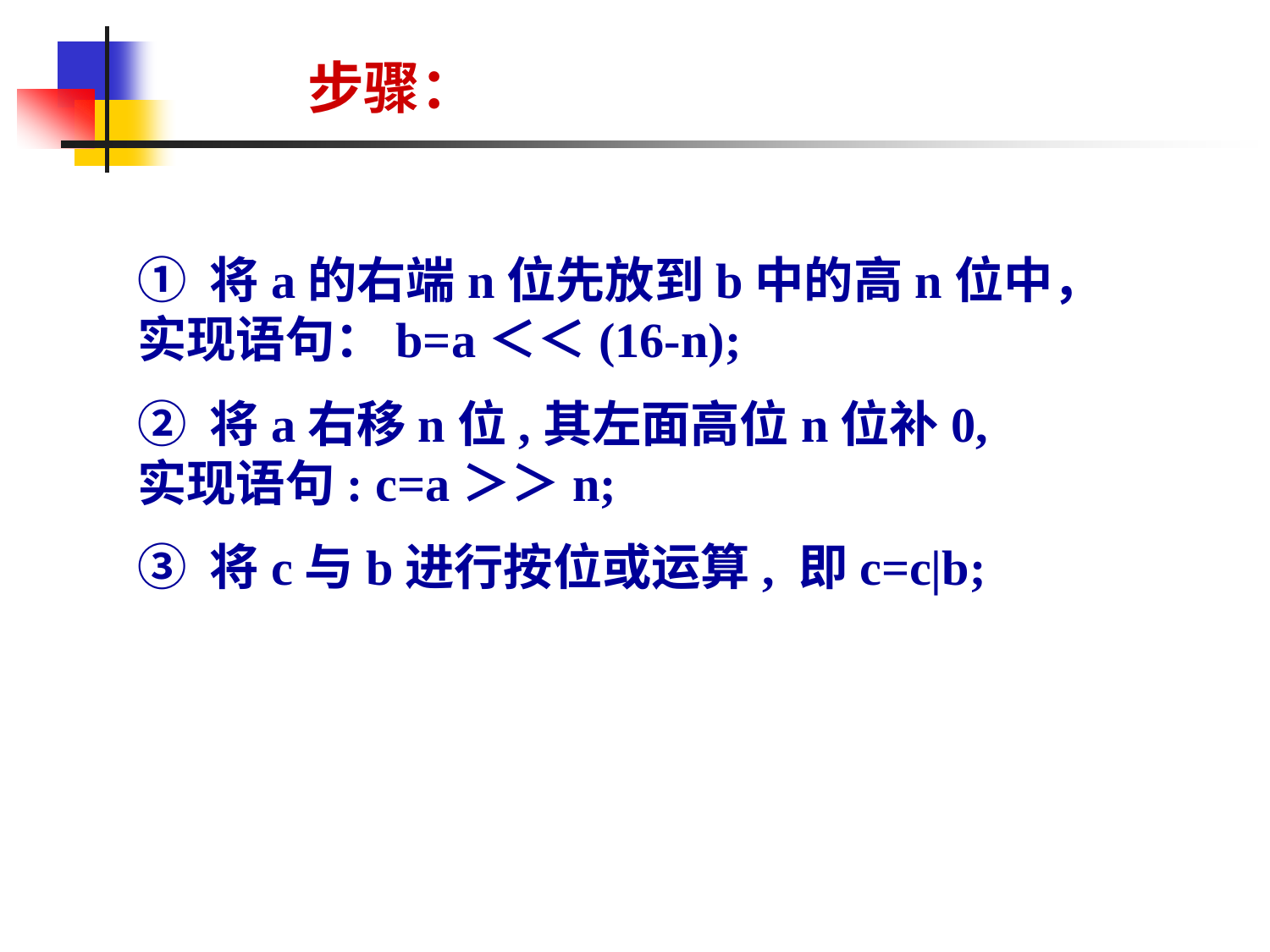

步骤：
① 将a的右端n位先放到b中的高n位中，实现语句：b=a＜＜(16-n);
② 将a右移n位,其左面高位n位补0,
实现语句: c=a＞＞n;
③ 将c与b进行按位或运算, 即c=c|b;